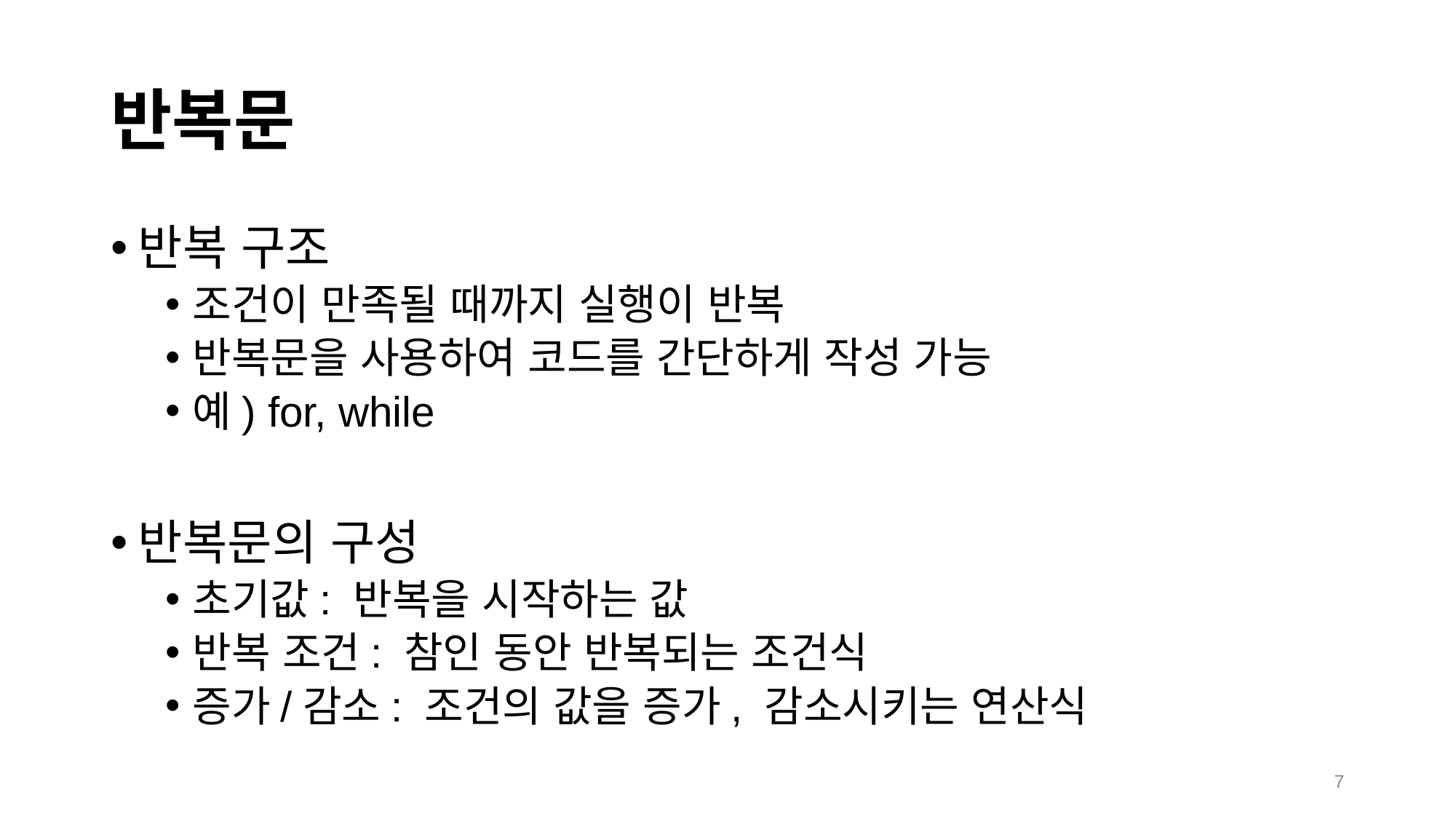

# 반복문
반복 구조
조건이 만족될 때까지 실행이 반복
반복문을 사용하여 코드를 간단하게 작성 가능
예) for, while

반복문의 구성
초기값: 반복을 시작하는 값
반복 조건: 참인 동안 반복되는 조건식
증가/감소: 조건의 값을 증가, 감소시키는 연산식

7